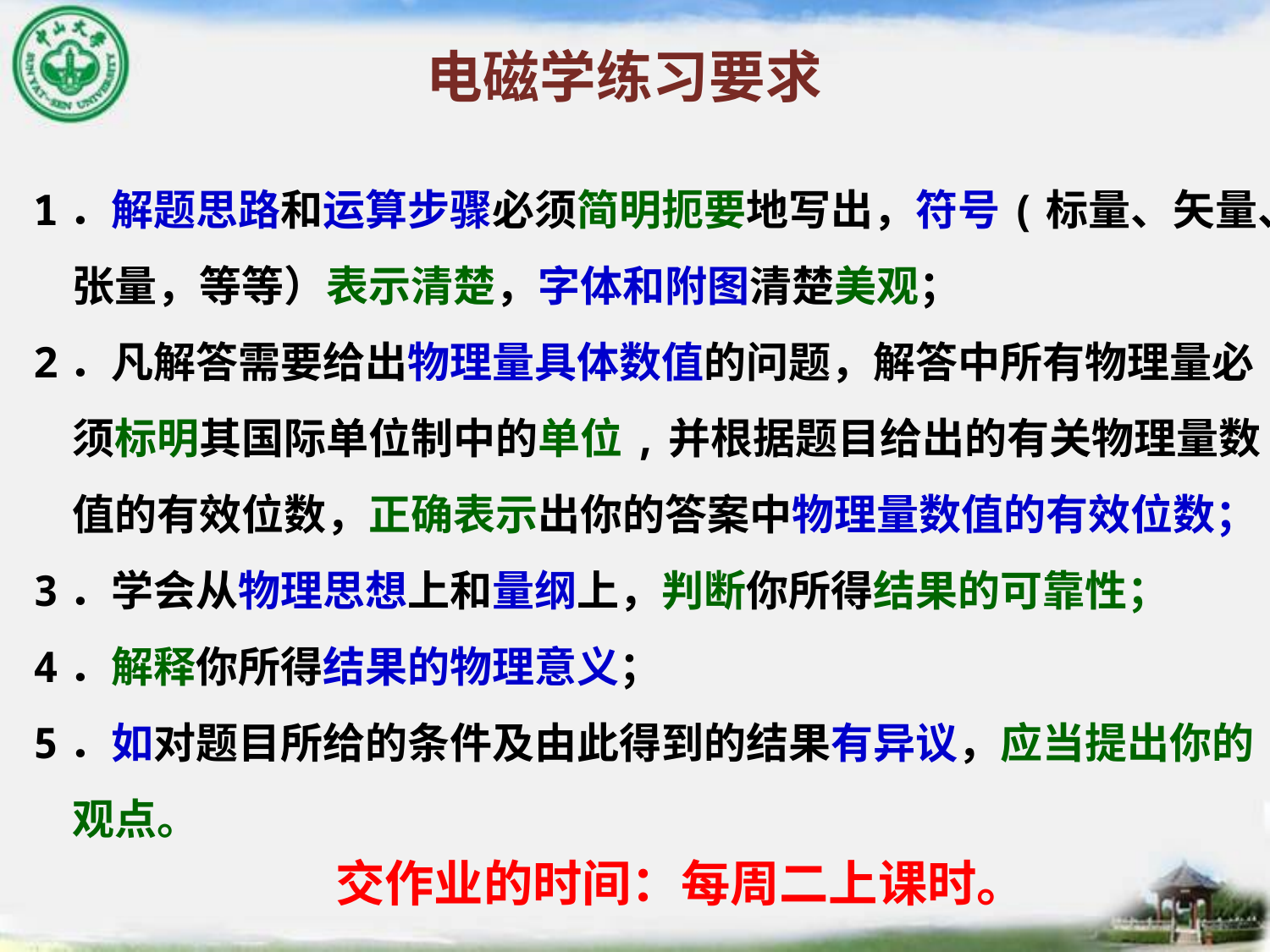

# 电磁学练习要求
1．解题思路和运算步骤必须简明扼要地写出，符号(标量、矢量、
   张量，等等）表示清楚，字体和附图清楚美观；
2．凡解答需要给出物理量具体数值的问题，解答中所有物理量必
   须标明其国际单位制中的单位,并根据题目给出的有关物理量数
   值的有效位数，正确表示出你的答案中物理量数值的有效位数；
3．学会从物理思想上和量纲上，判断你所得结果的可靠性；
4．解释你所得结果的物理意义；
5．如对题目所给的条件及由此得到的结果有异议，应当提出你的
   观点。

交作业的时间：每周二上课时。
25